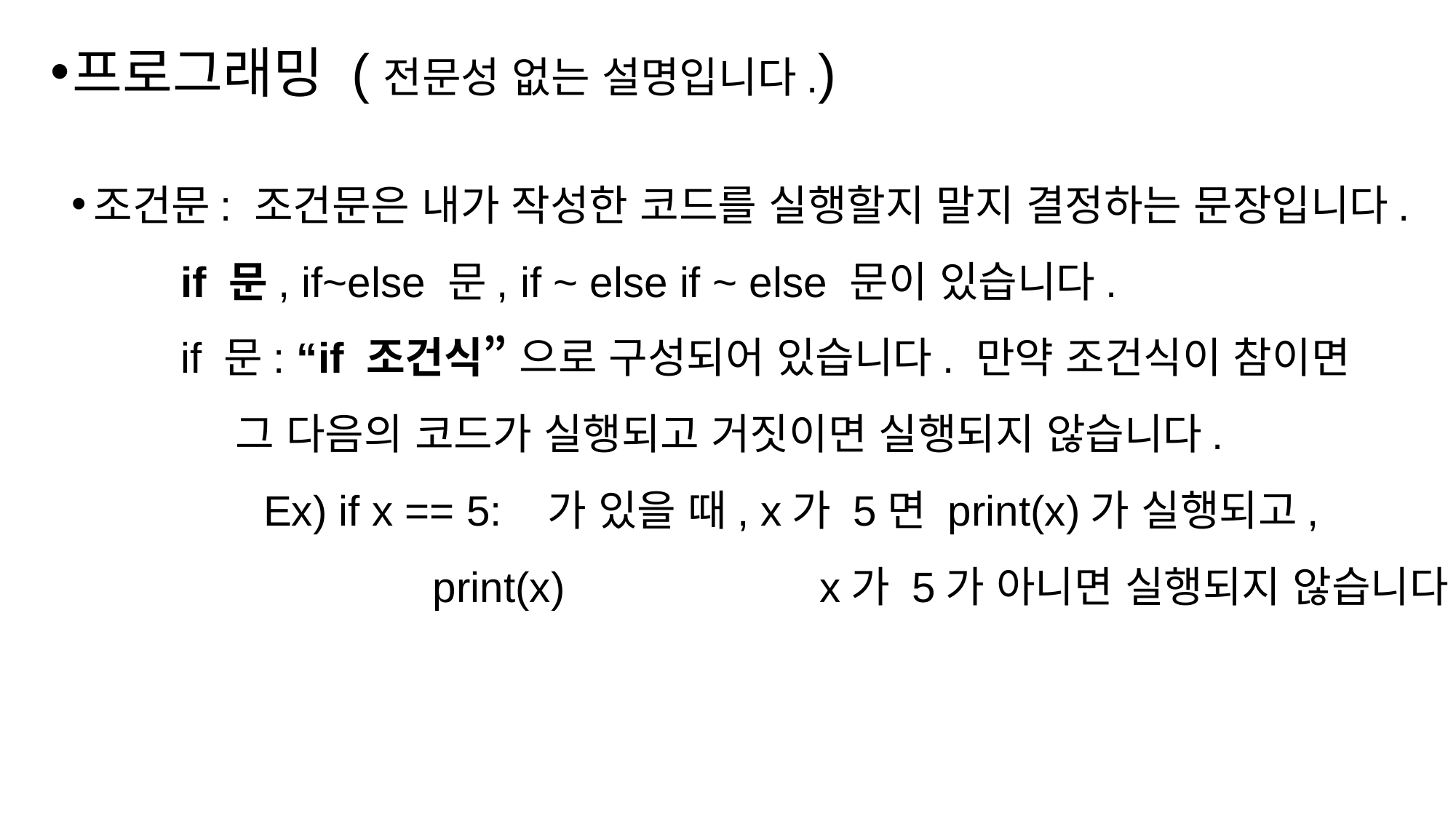

프로그래밍 (전문성 없는 설명입니다.)

조건문: 조건문은 내가 작성한 코드를 실행할지 말지 결정하는 문장입니다.
	if 문, if~else 문, if ~ else if ~ else 문이 있습니다.
	if 문: “if 조건식” 으로 구성되어 있습니다. 만약 조건식이 참이면
             그 다음의 코드가 실행되고 거짓이면 실행되지 않습니다.
	       Ex) if x == 5:   가 있을 때, x가 5면 print(x)가 실행되고,
		print(x)         	     x가 5가 아니면 실행되지 않습니다.